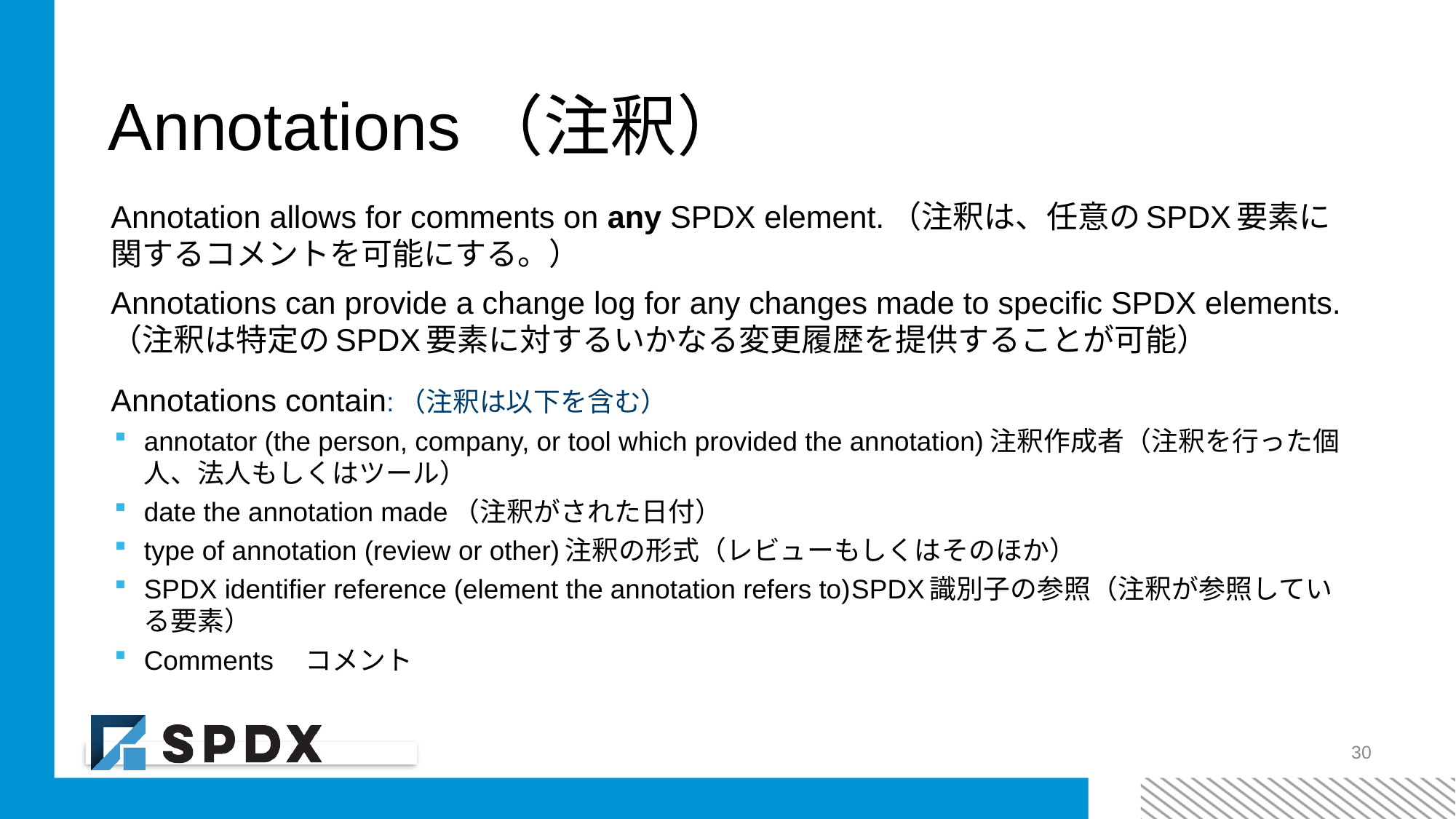

# Annotations（注釈）
Annotation allows for comments on any SPDX element.（注釈は、任意のSPDX要素に関するコメントを可能にする。）

Annotations can provide a change log for any changes made to specific SPDX elements.（注釈は特定のSPDX要素に対するいかなる変更履歴を提供することが可能）

Annotations contain:（注釈は以下を含む）
annotator (the person, company, or tool which provided the annotation)注釈作成者（注釈を行った個人、法人もしくはツール）
date the annotation made（注釈がされた日付）
type of annotation (review or other)注釈の形式（レビューもしくはそのほか）
SPDX identifier reference (element the annotation refers to)SPDX識別子の参照（注釈が参照している要素）
Comments　コメント
30